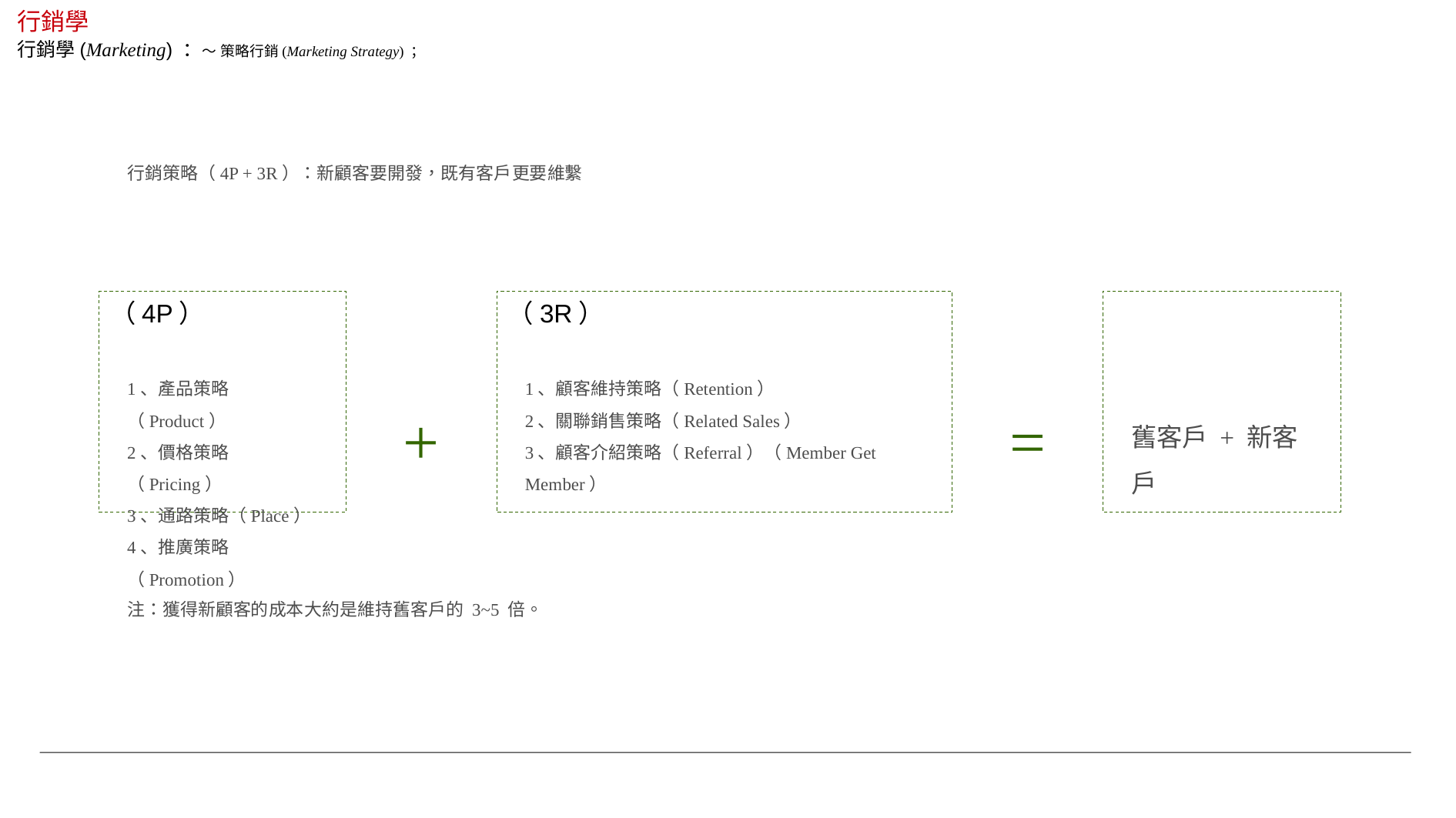

行銷學
行銷學(Marketing) ：～ 策略行銷(Marketing Strategy) ；
行銷策略（4P + 3R）：新顧客要開發，既有客戶更要維繫
（4P）
（3R）

1、產品策略（Product）
2、價格策略（Pricing）
3、通路策略（Place）
4、推廣策略（Promotion）
1、顧客維持策略（Retention）
2、關聯銷售策略（Related Sales）
3、顧客介紹策略（Referral）（Member Get Member）
+
=
舊客戶 + 新客戶
注：獲得新顧客的成本大約是維持舊客戶的 3~5 倍。